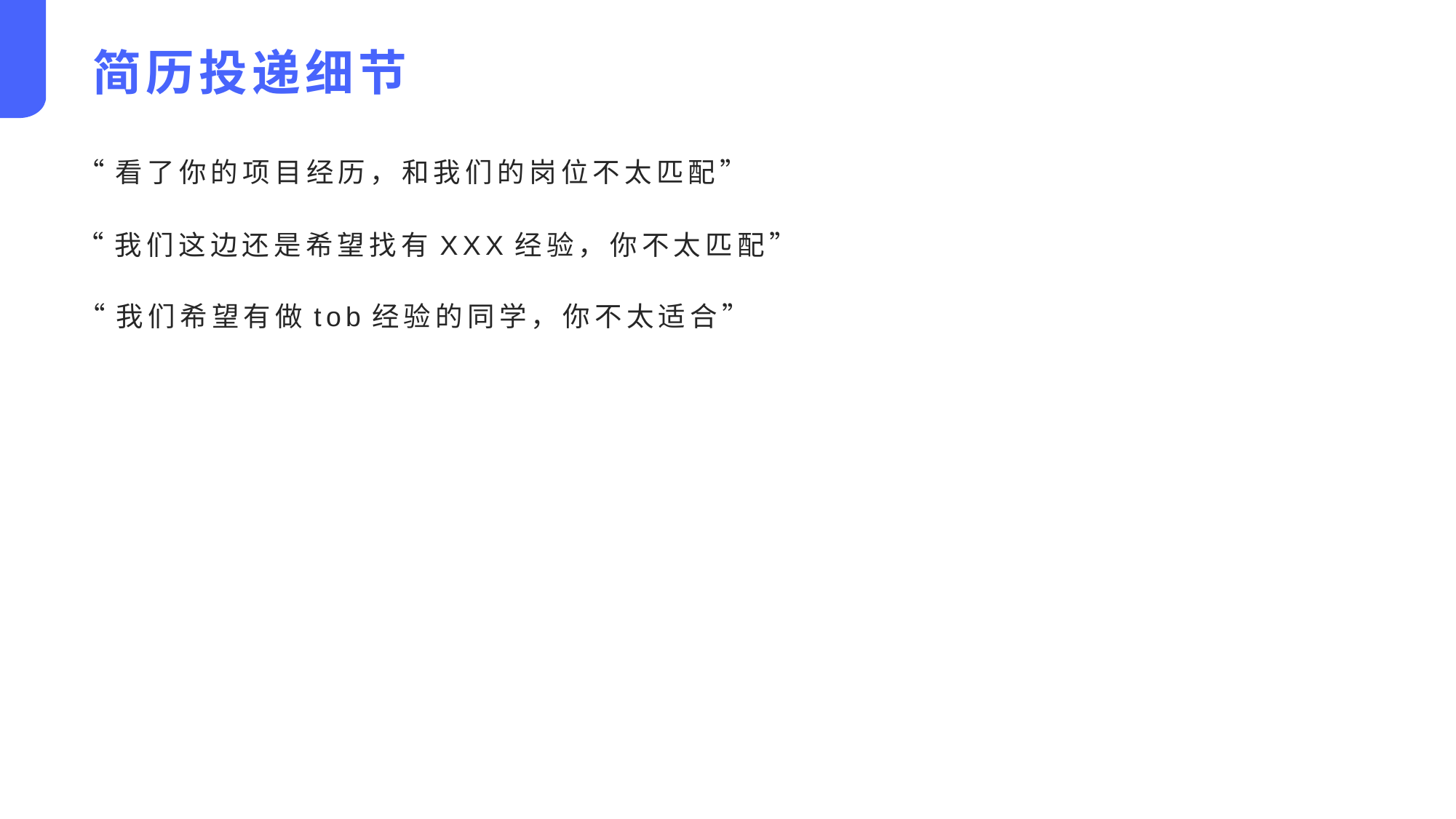

简历投递细节
“看了你的项目经历，和我们的岗位不太匹配”
“我们这边还是希望找有XXX经验，你不太匹配”
“我们希望有做tob经验的同学，你不太适合”